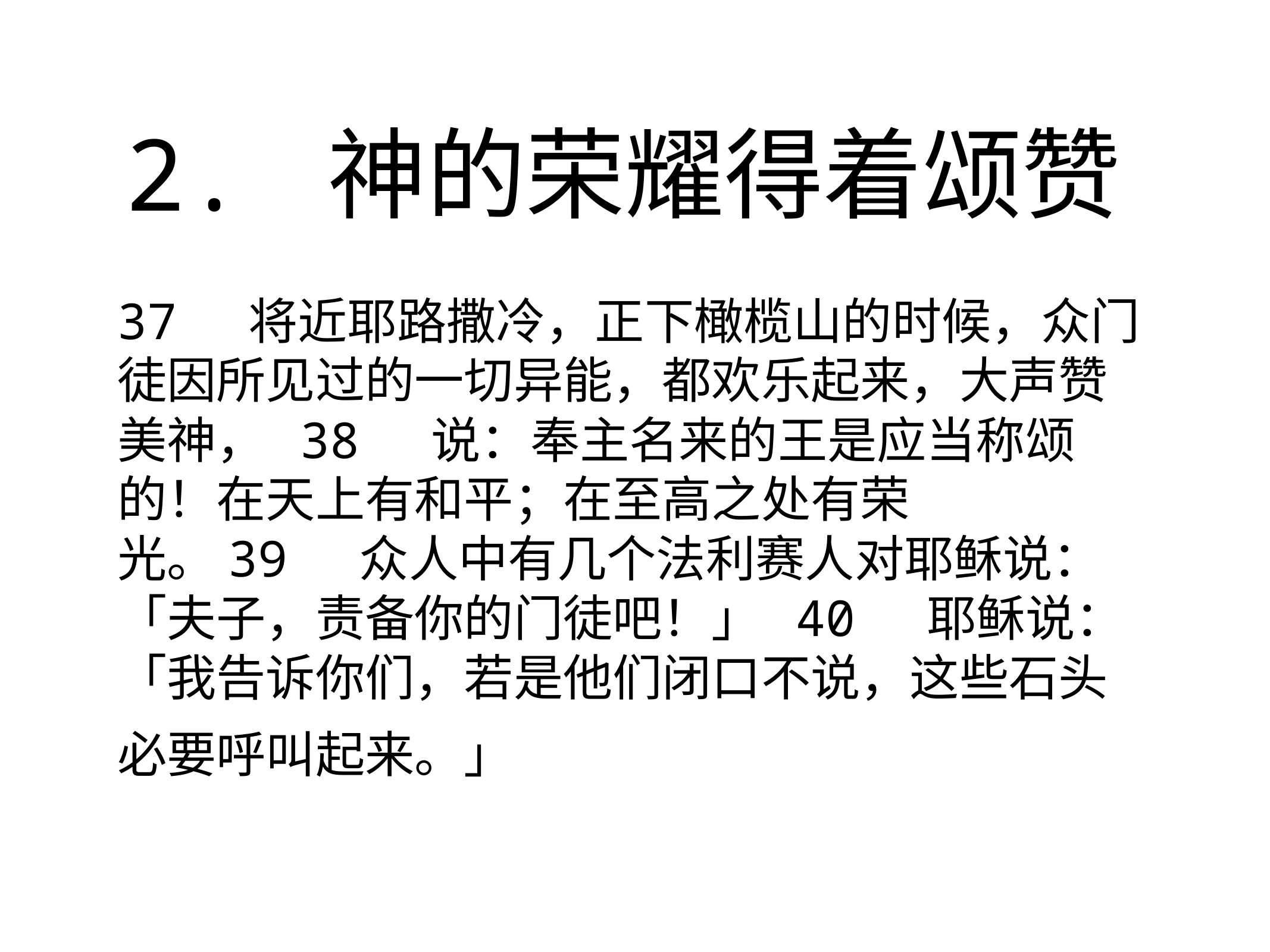

# 2. 神的荣耀得着颂赞
37  将近耶路撒冷，正下橄榄山的时候，众门徒因所见过的一切异能，都欢乐起来，大声赞美神，  38  说：奉主名来的王是应当称颂的！在天上有和平；在至高之处有荣光。39  众人中有几个法利赛人对耶稣说：「夫子，责备你的门徒吧！」  40  耶稣说：「我告诉你们，若是他们闭口不说，这些石头必要呼叫起来。」